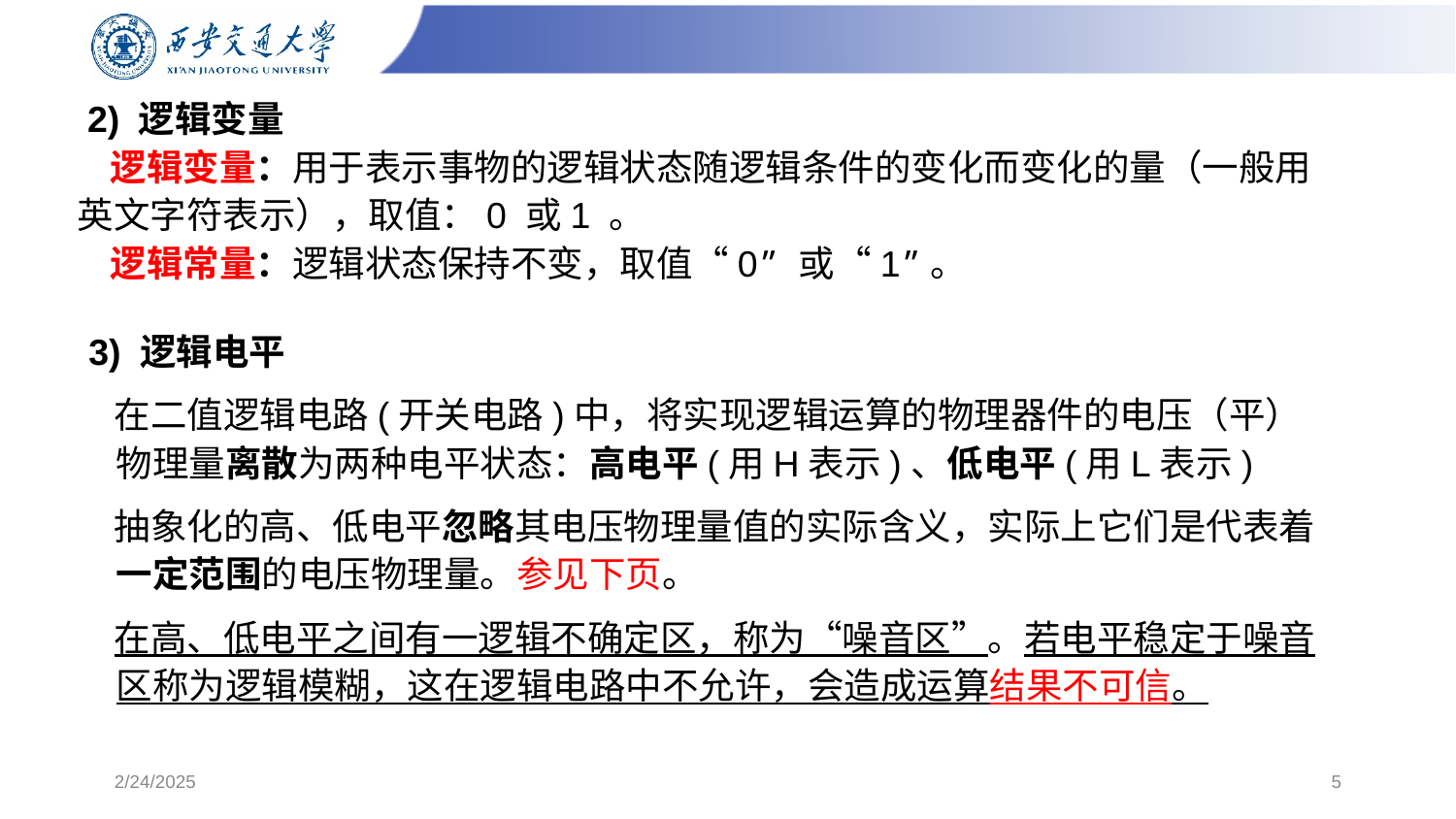

# 2) 逻辑变量 逻辑变量：用于表示事物的逻辑状态随逻辑条件的变化而变化的量（一般用英文字符表示），取值：0 或1 。 逻辑常量：逻辑状态保持不变，取值“0” 或“1”。
3) 逻辑电平
  在二值逻辑电路(开关电路)中，将实现逻辑运算的物理器件的电压（平）物理量离散为两种电平状态：高电平(用H表示)、低电平(用L表示)
  抽象化的高、低电平忽略其电压物理量值的实际含义，实际上它们是代表着一定范围的电压物理量。参见下页。
  在高、低电平之间有一逻辑不确定区，称为“噪音区”。若电平稳定于噪音区称为逻辑模糊，这在逻辑电路中不允许，会造成运算结果不可信。
2/24/2025
5